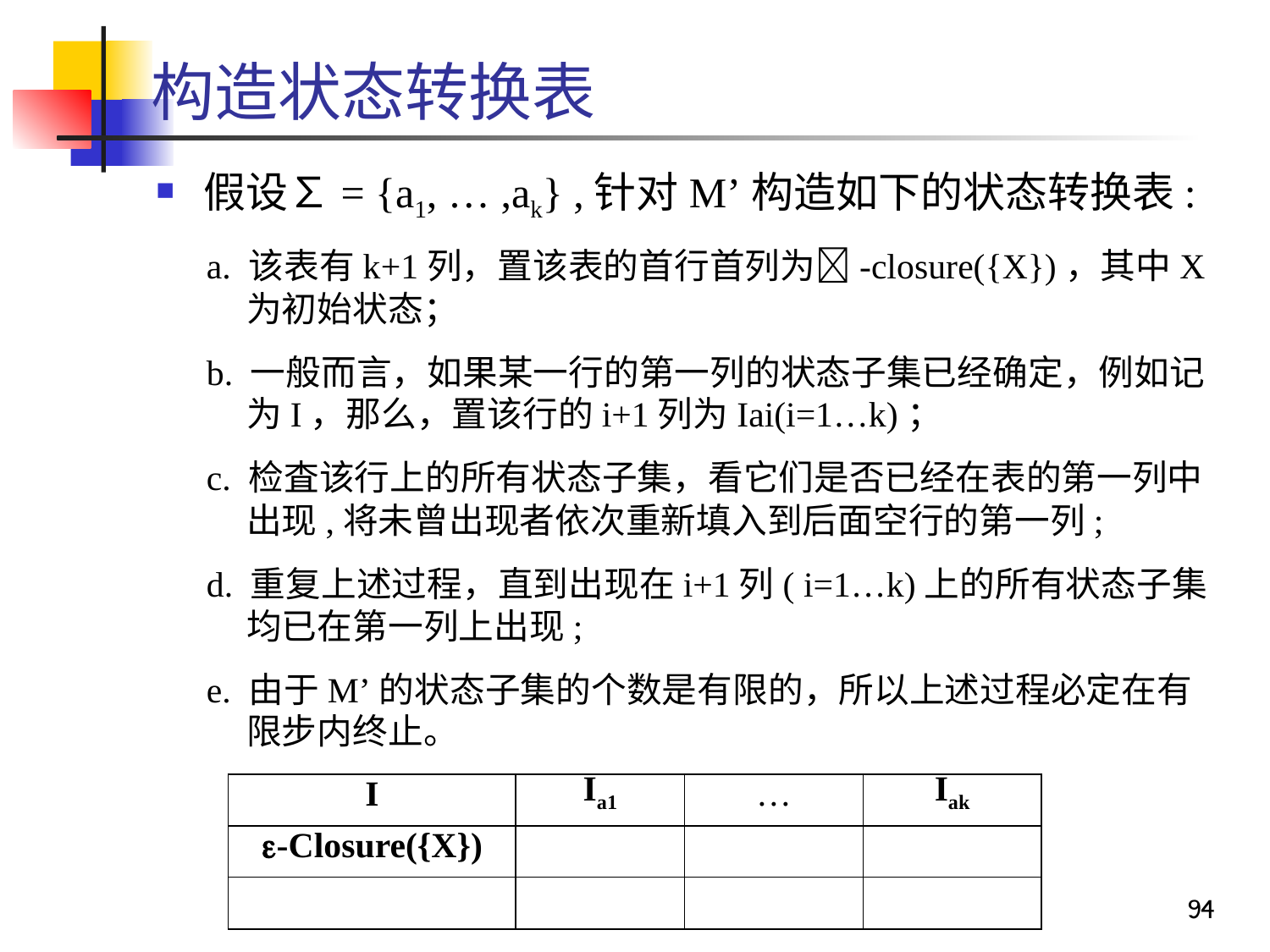

# 构造状态转换表
假设∑= {a1, … ,ak} ,针对M’构造如下的状态转换表:
a. 该表有k+1列，置该表的首行首列为ε-closure({X})，其中X为初始状态；
b. 一般而言，如果某一行的第一列的状态子集已经确定，例如记为I，那么，置该行的i+1列为Iai(i=1…k)；
c. 检査该行上的所有状态子集，看它们是否已经在表的第一列中出现,将未曾出现者依次重新填入到后面空行的第一列;
d. 重复上述过程，直到出现在i+1列( i=1…k)上的所有状态子集均已在第一列上出现;
e. 由于M’的状态子集的个数是有限的，所以上述过程必定在有限步内终止。

| I | Ia1 | … | Iak |
| --- | --- | --- | --- |
| ε-Closure({X}) |  |  |  |
|  |  |  |  |
94